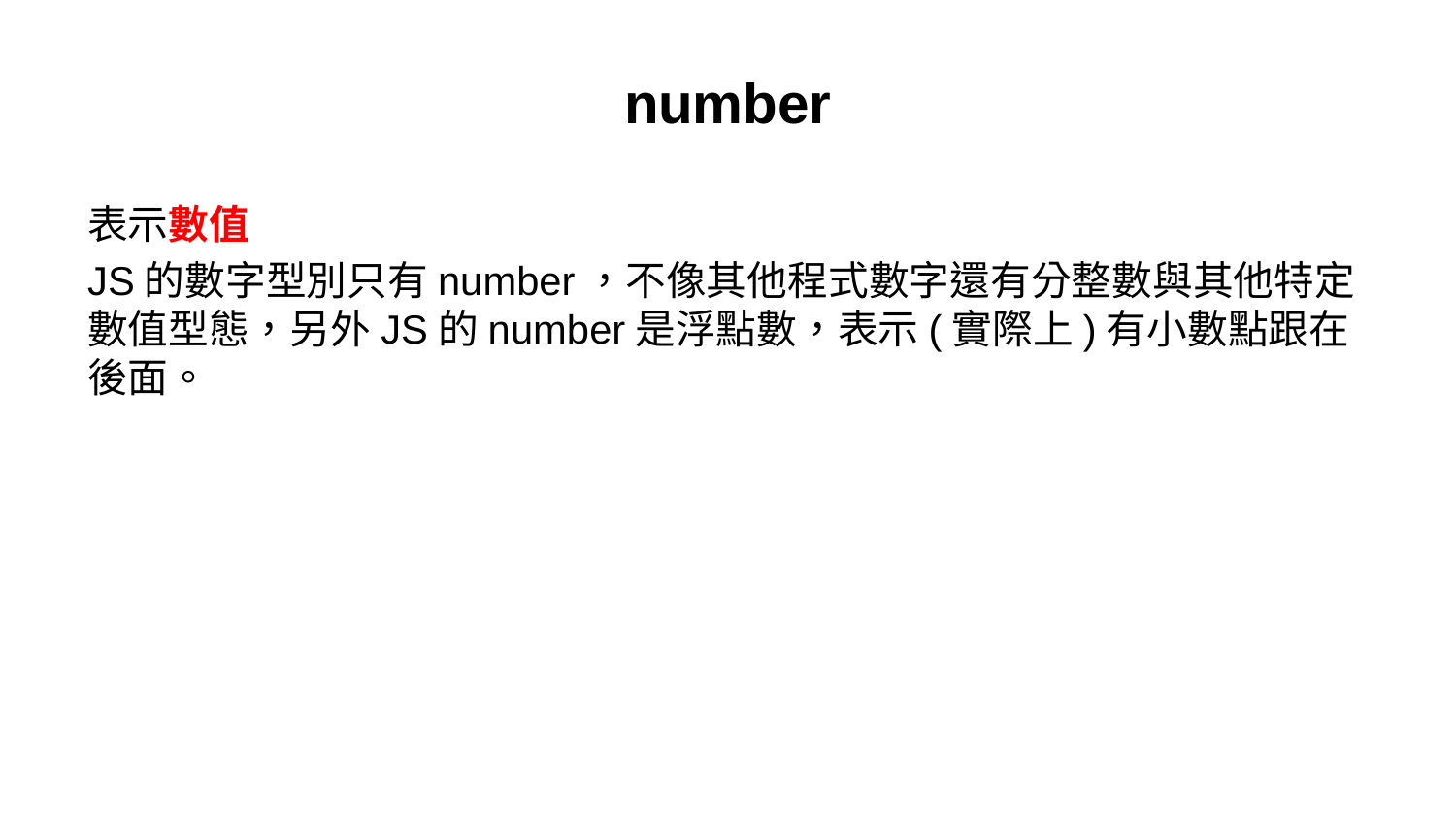

# number
表示數值
JS的數字型別只有number，不像其他程式數字還有分整數與其他特定數值型態，另外JS的number是浮點數，表示(實際上)有小數點跟在後面。